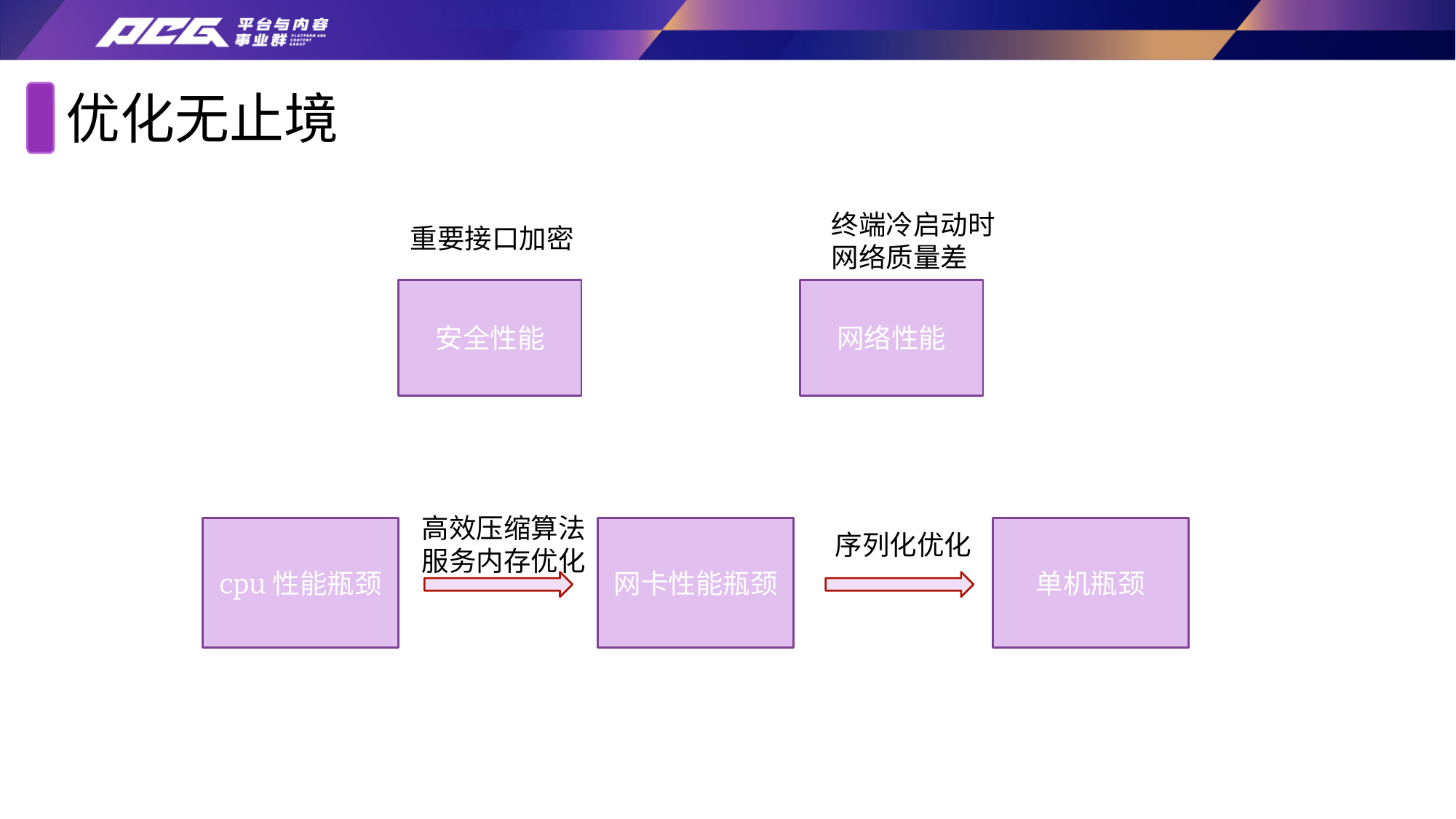

优化无止境

终端冷启动时
网络质量差
重要接口加密
安全性能
网络性能

高效压缩算法
服务内存优化
cpu性能瓶颈
网卡性能瓶颈
单机瓶颈
序列化优化